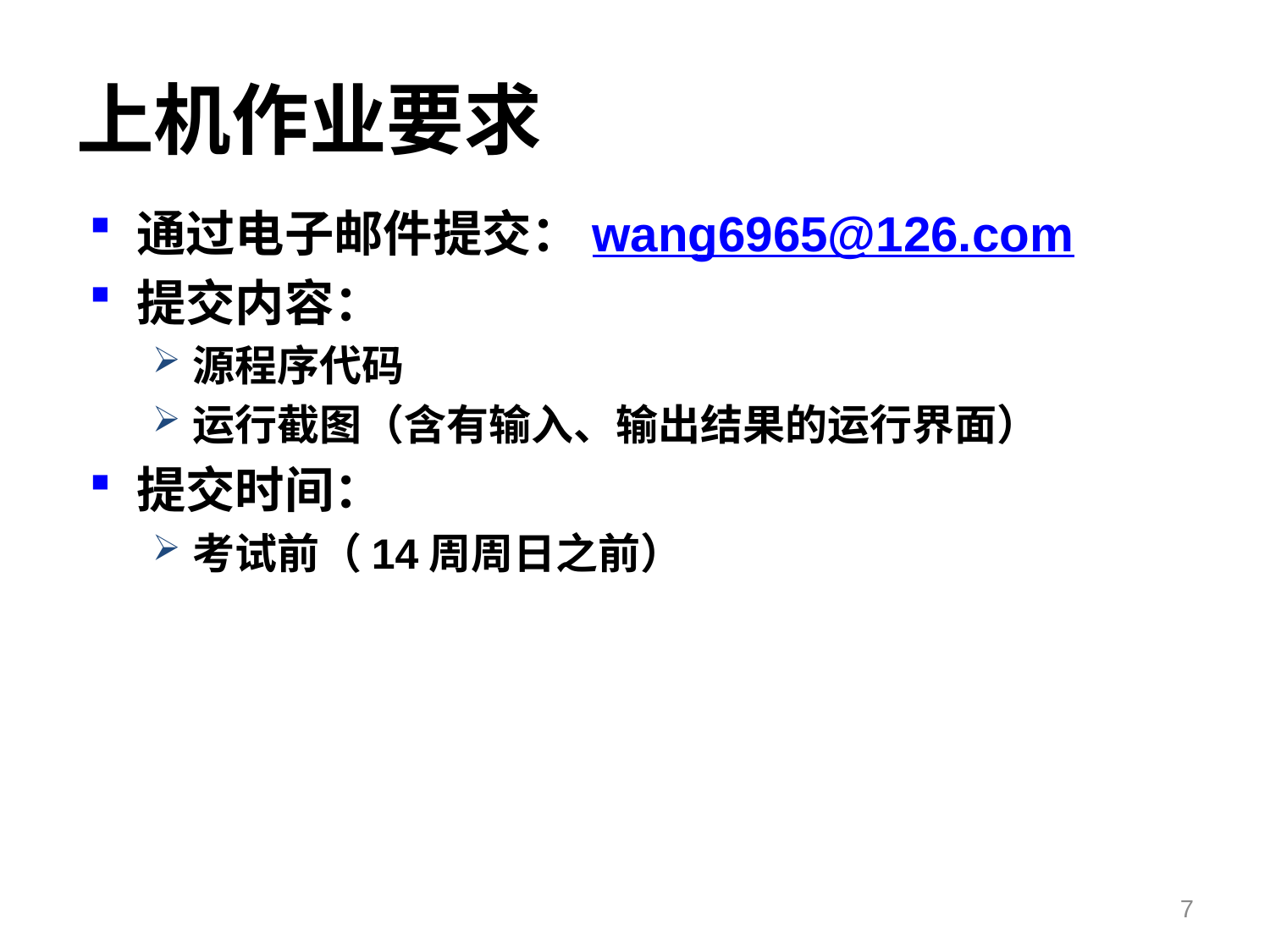

# 上机作业要求
通过电子邮件提交：wang6965@126.com
提交内容：
源程序代码
运行截图（含有输入、输出结果的运行界面）
提交时间：
考试前（14周周日之前）

7